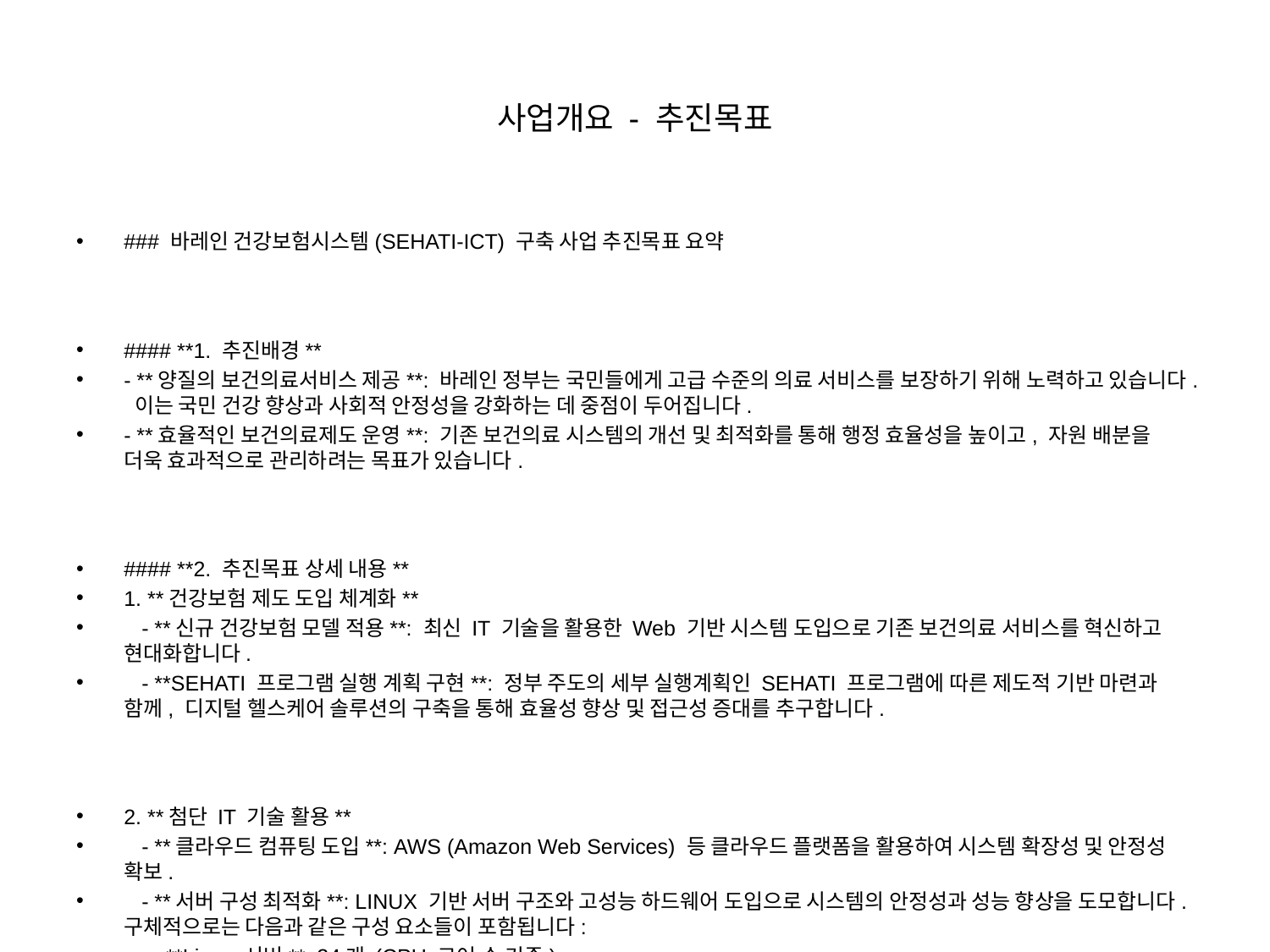

# 사업개요 - 추진목표
### 바레인 건강보험시스템(SEHATI-ICT) 구축 사업 추진목표 요약

#### **1. 추진배경**
- **양질의 보건의료서비스 제공**: 바레인 정부는 국민들에게 고급 수준의 의료 서비스를 보장하기 위해 노력하고 있습니다. 이는 국민 건강 향상과 사회적 안정성을 강화하는 데 중점이 두어집니다.
- **효율적인 보건의료제도 운영**: 기존 보건의료 시스템의 개선 및 최적화를 통해 행정 효율성을 높이고, 자원 배분을 더욱 효과적으로 관리하려는 목표가 있습니다.

#### **2. 추진목표 상세 내용**
1. **건강보험 제도 도입 체계화**
   - **신규 건강보험 모델 적용**: 최신 IT 기술을 활용한 Web 기반 시스템 도입으로 기존 보건의료 서비스를 혁신하고 현대화합니다.
   - **SEHATI 프로그램 실행 계획 구현**: 정부 주도의 세부 실행계획인 SEHATI 프로그램에 따른 제도적 기반 마련과 함께, 디지털 헬스케어 솔루션의 구축을 통해 효율성 향상 및 접근성 증대를 추구합니다.

2. **첨단 IT 기술 활용**
   - **클라우드 컴퓨팅 도입**: AWS (Amazon Web Services) 등 클라우드 플랫폼을 활용하여 시스템 확장성 및 안정성 확보.
   - **서버 구성 최적화**: LINUX 기반 서버 구조와 고성능 하드웨어 도입으로 시스템의 안정성과 성능 향상을 도모합니다. 구체적으로는 다음과 같은 구성 요소들이 포함됩니다:
     - **Linux 서버**: 24개 (CPU 코어 수 기준)
     - **Internal Service**: 24개